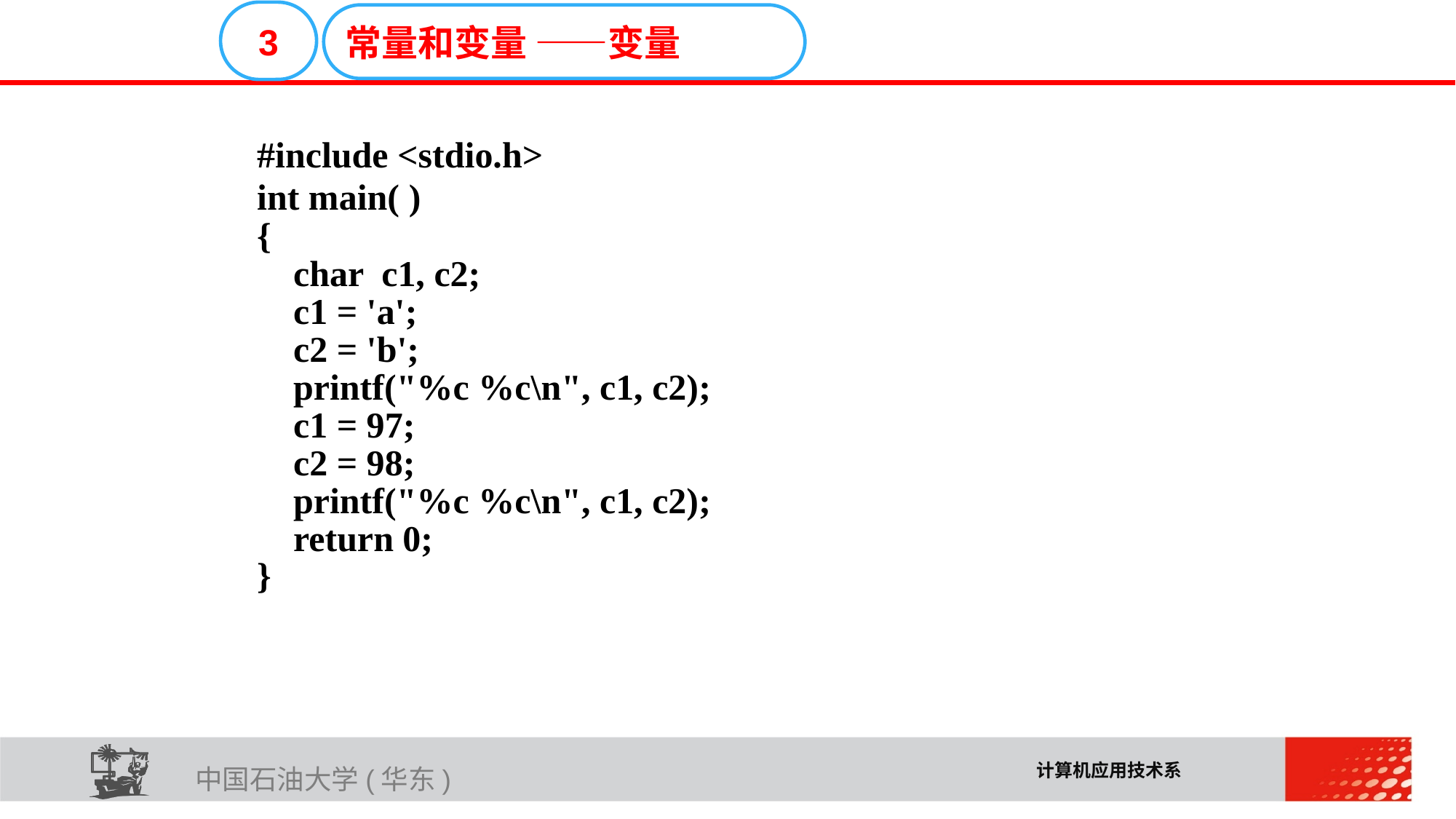

E6636B02012BD195C019CE06C16E30F4C33D02E32711A616D0819A1A3DEC08F98FFCE503BC41BA966B45D6F0472B73A72FC0F2BE2AA537FE6A04217657FCC2FDBF2DB6715F2B3FB871C24A61410
3
常量和变量 ——变量
#include <stdio.h>
int main( )
{
    char  c1, c2;
    c1 = 'a';
    c2 = 'b';
    printf("%c %c\n", c1, c2);
    c1 = 97;
    c2 = 98;
    printf("%c %c\n", c1, c2);
    return 0;
}
24